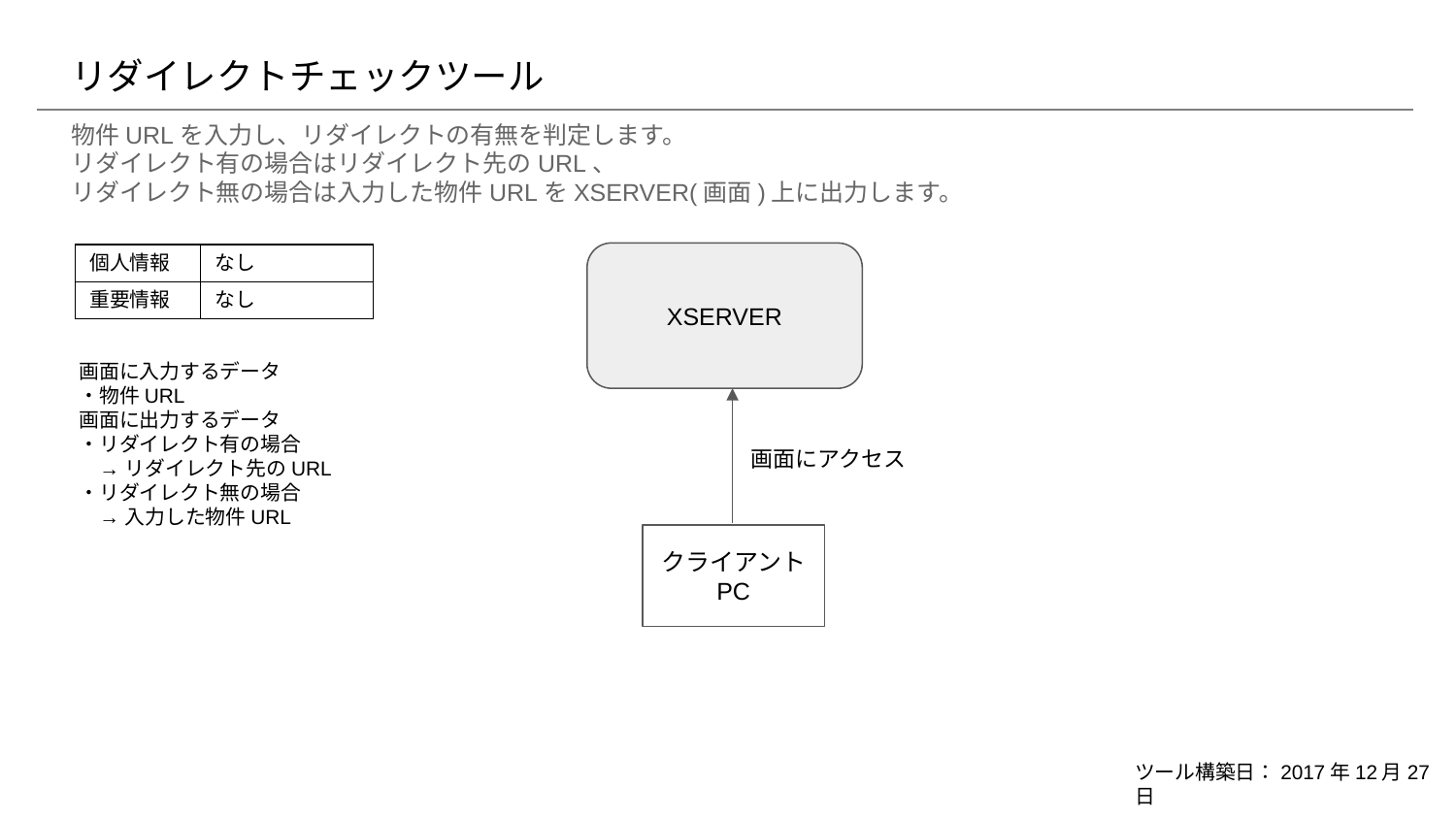

# リダイレクトチェックツール
物件URLを入力し、リダイレクトの有無を判定します。
リダイレクト有の場合はリダイレクト先のURL、
リダイレクト無の場合は入力した物件URLをXSERVER(画面)上に出力します。
XSERVER
| 個人情報 | なし |
| --- | --- |
| 重要情報 | なし |
画面に入力するデータ
・物件URL
画面に出力するデータ
・リダイレクト有の場合
　→ リダイレクト先のURL
・リダイレクト無の場合
　→ 入力した物件URL
画面にアクセス
クライアント
PC
ツール構築日：2017年12月27日